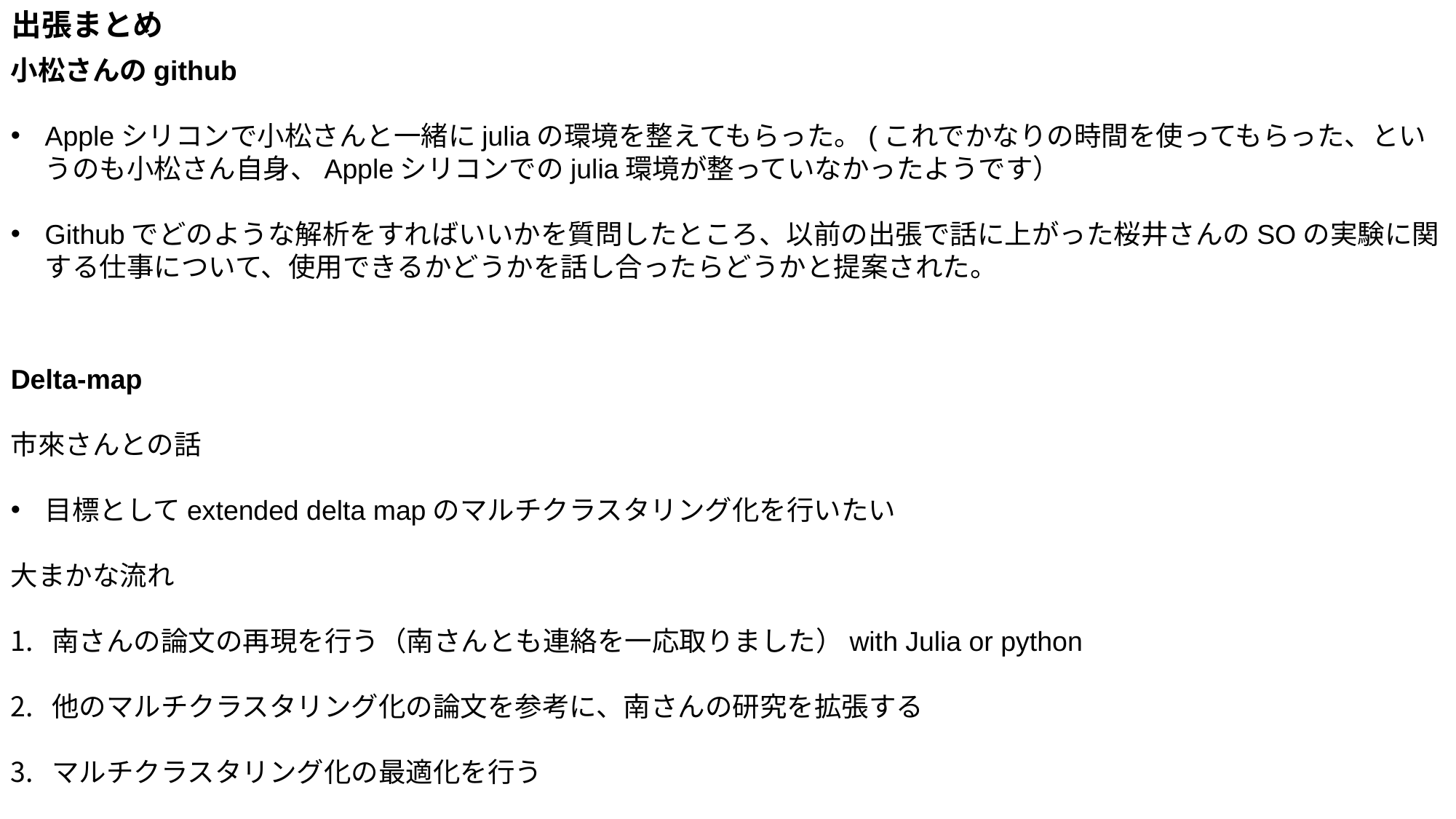

出張まとめ
小松さんのgithub

Appleシリコンで小松さんと一緒にjuliaの環境を整えてもらった。(これでかなりの時間を使ってもらった、というのも小松さん自身、Appleシリコンでのjulia環境が整っていなかったようです）

Githubでどのような解析をすればいいかを質問したところ、以前の出張で話に上がった桜井さんのSOの実験に関する仕事について、使用できるかどうかを話し合ったらどうかと提案された。

Delta-map

市來さんとの話

目標としてextended delta mapのマルチクラスタリング化を行いたい

大まかな流れ

南さんの論文の再現を行う（南さんとも連絡を一応取りました）with Julia or python

他のマルチクラスタリング化の論文を参考に、南さんの研究を拡張する

マルチクラスタリング化の最適化を行う